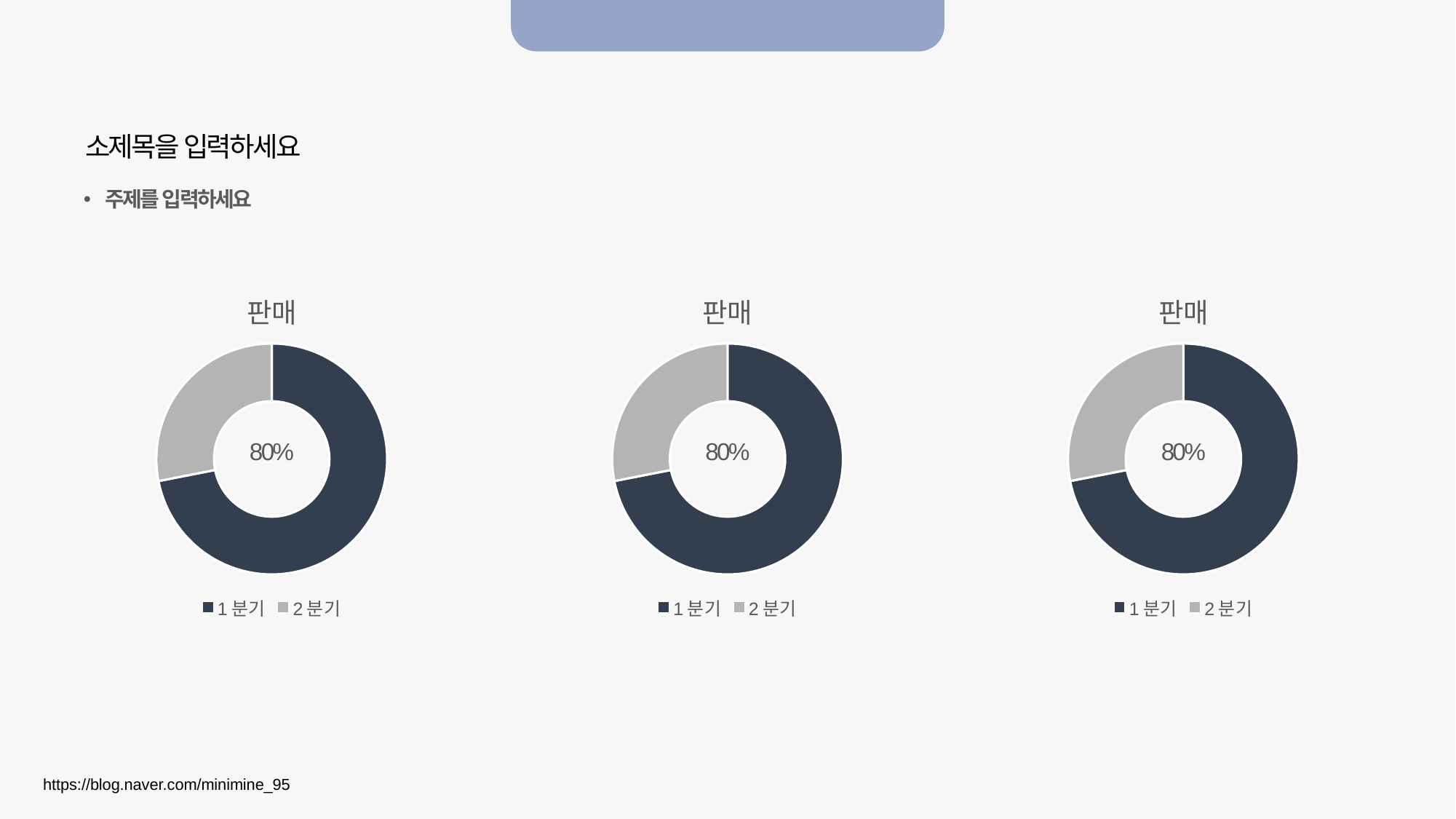

01. 제목을 입력하세요
소제목을 입력하세요
주제를 입력하세요

### Chart:

| Category | 판매 |
|---|---|
| 1분기 | 8.2 |
| 2분기 | 3.2 |
80%

### Chart:

| Category | 판매 |
|---|---|
| 1분기 | 8.2 |
| 2분기 | 3.2 |
80%

### Chart:

| Category | 판매 |
|---|---|
| 1분기 | 8.2 |
| 2분기 | 3.2 |
80%
https://blog.naver.com/minimine_95